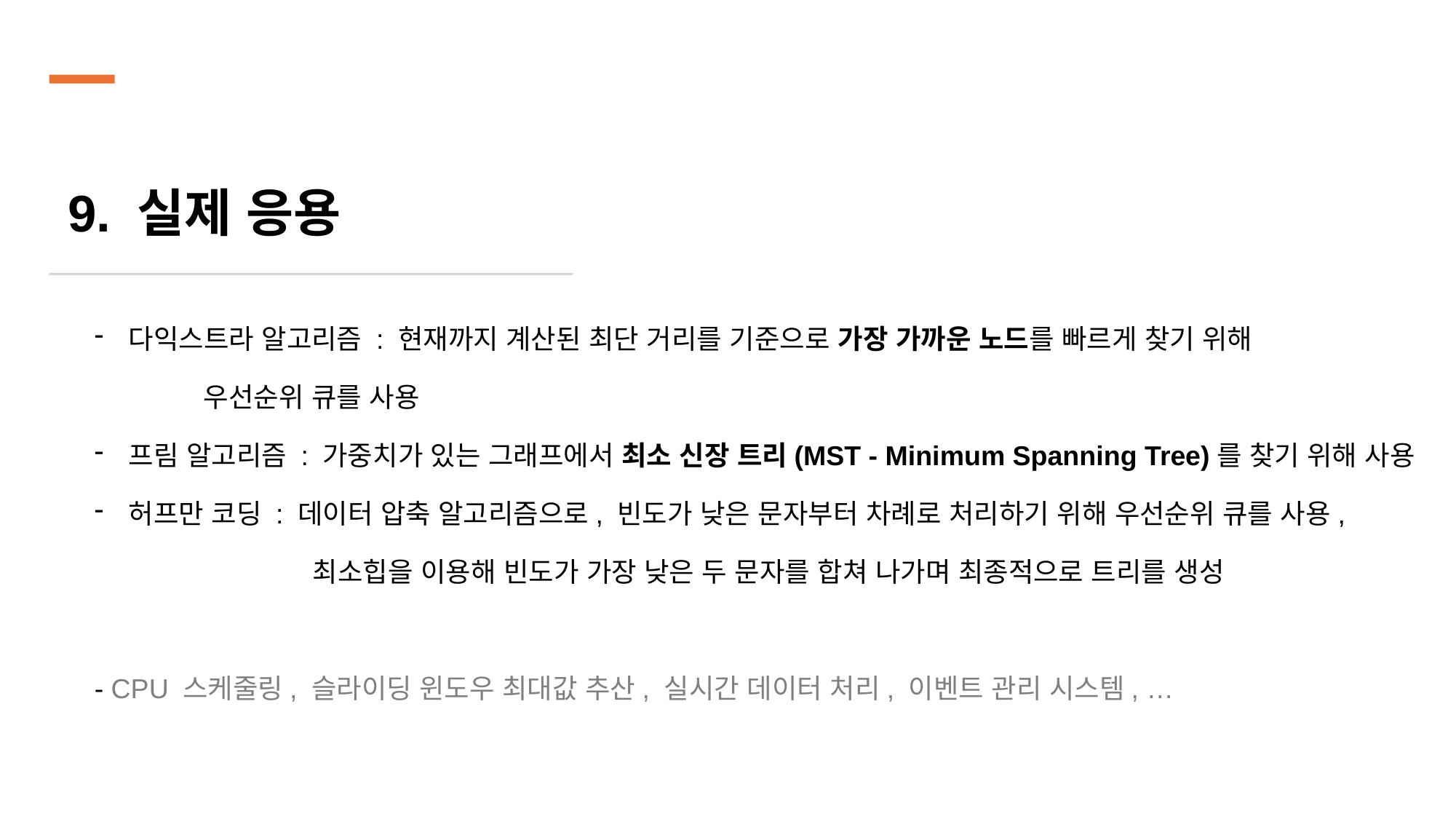

9. 실제 응용

다익스트라 알고리즘 : 현재까지 계산된 최단 거리를 기준으로 가장 가까운 노드를 빠르게 찾기 위해
	우선순위 큐를 사용
프림 알고리즘 : 가중치가 있는 그래프에서 최소 신장 트리(MST - Minimum Spanning Tree)를 찾기 위해 사용
허프만 코딩 : 데이터 압축 알고리즘으로, 빈도가 낮은 문자부터 차례로 처리하기 위해 우선순위 큐를 사용,
		최소힙을 이용해 빈도가 가장 낮은 두 문자를 합쳐 나가며 최종적으로 트리를 생성

- CPU 스케줄링, 슬라이딩 윈도우 최대값 추산, 실시간 데이터 처리, 이벤트 관리 시스템, …